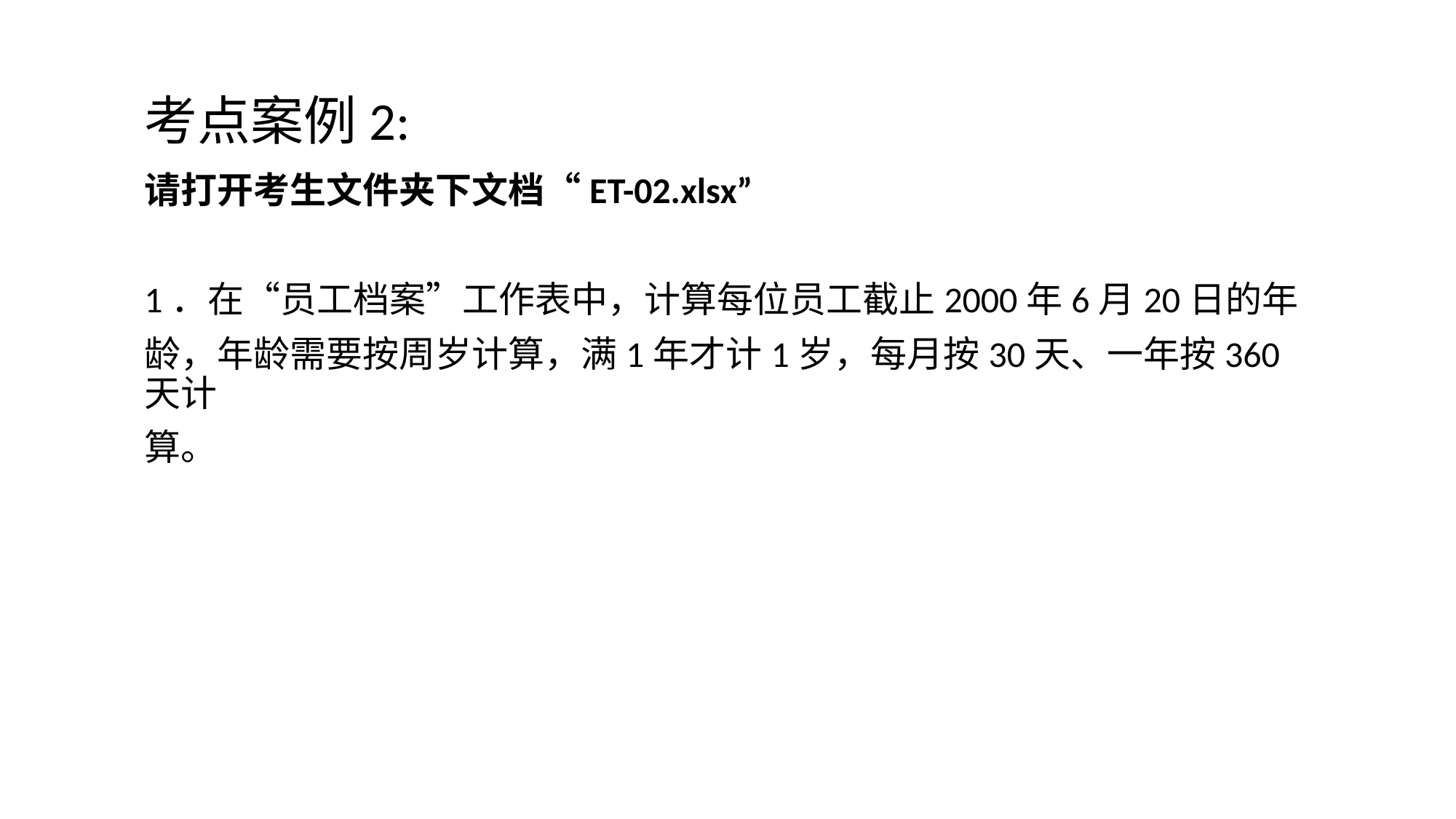

# 考点案例2:
请打开考生文件夹下文档“ET-02.xlsx”

1．在“员工档案”工作表中，计算每位员工截止2000年6月20日的年
龄，年龄需要按周岁计算，满1年才计1岁，每月按30天、一年按360天计
算。